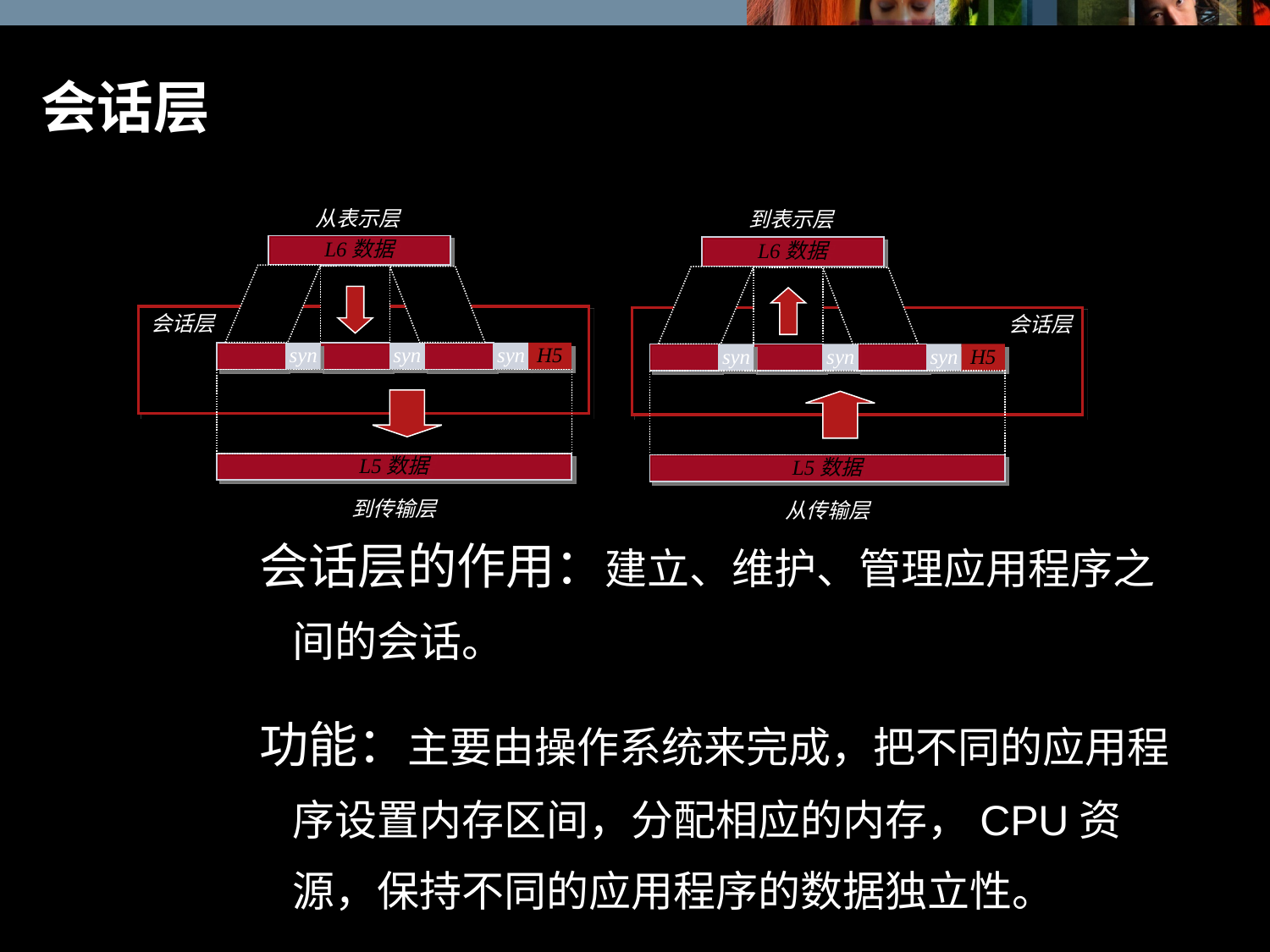

# 会话层
从表示层
到表示层
L6数据
L6数据

会话层

会话层

syn

syn

syn
H5

syn

syn

syn
H5

L5数据
L5数据
到传输层
从传输层

会话层的作用：建立、维护、管理应用程序之间的会话。
功能：主要由操作系统来完成，把不同的应用程序设置内存区间，分配相应的内存，CPU资源，保持不同的应用程序的数据独立性。